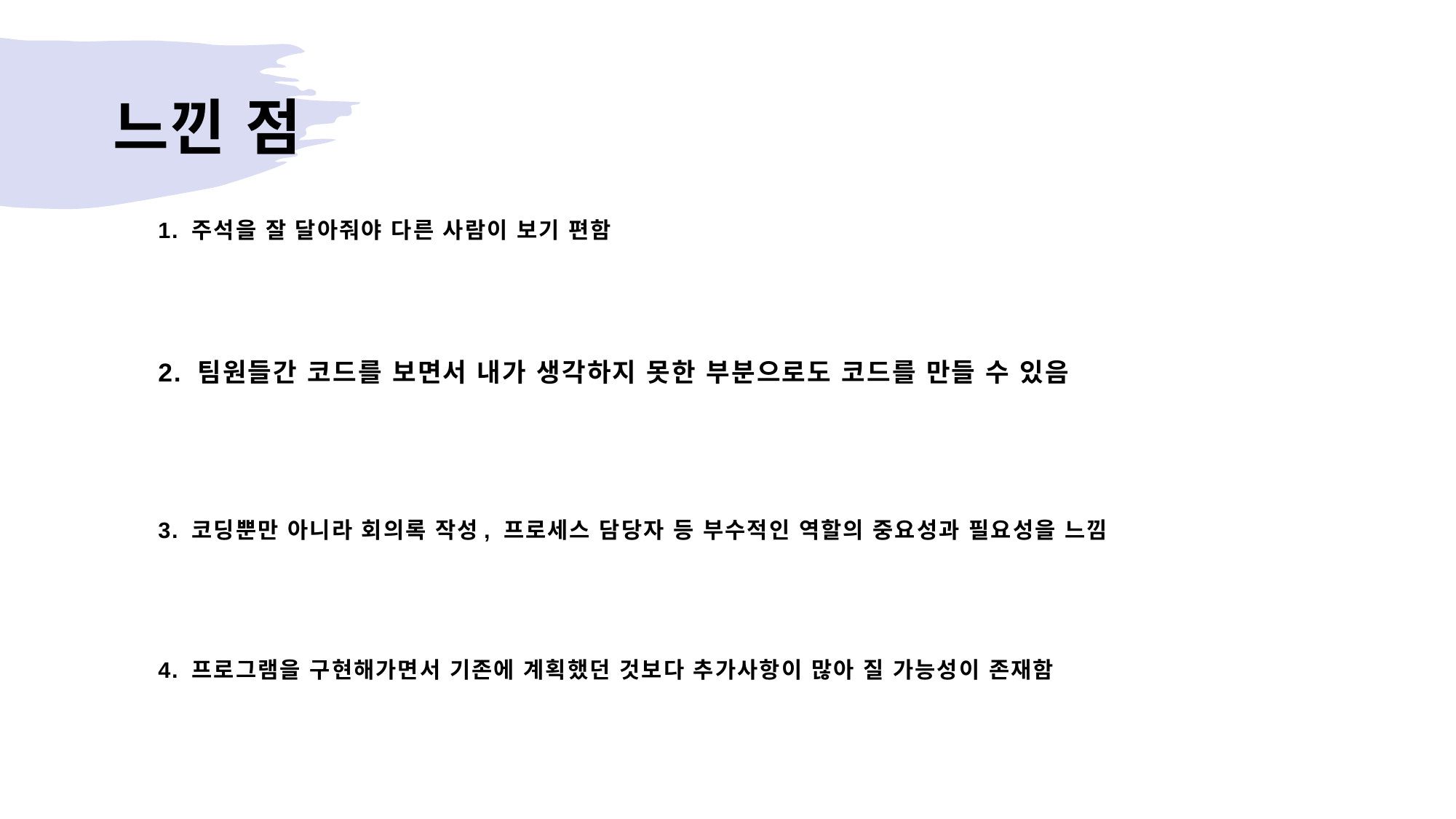

# 느낀 점
1. 주석을 잘 달아줘야 다른 사람이 보기 편함
2. 팀원들간 코드를 보면서 내가 생각하지 못한 부분으로도 코드를 만들 수 있음
3. 코딩뿐만 아니라 회의록 작성, 프로세스 담당자 등 부수적인 역할의 중요성과 필요성을 느낌
4. 프로그램을 구현해가면서 기존에 계획했던 것보다 추가사항이 많아 질 가능성이 존재함